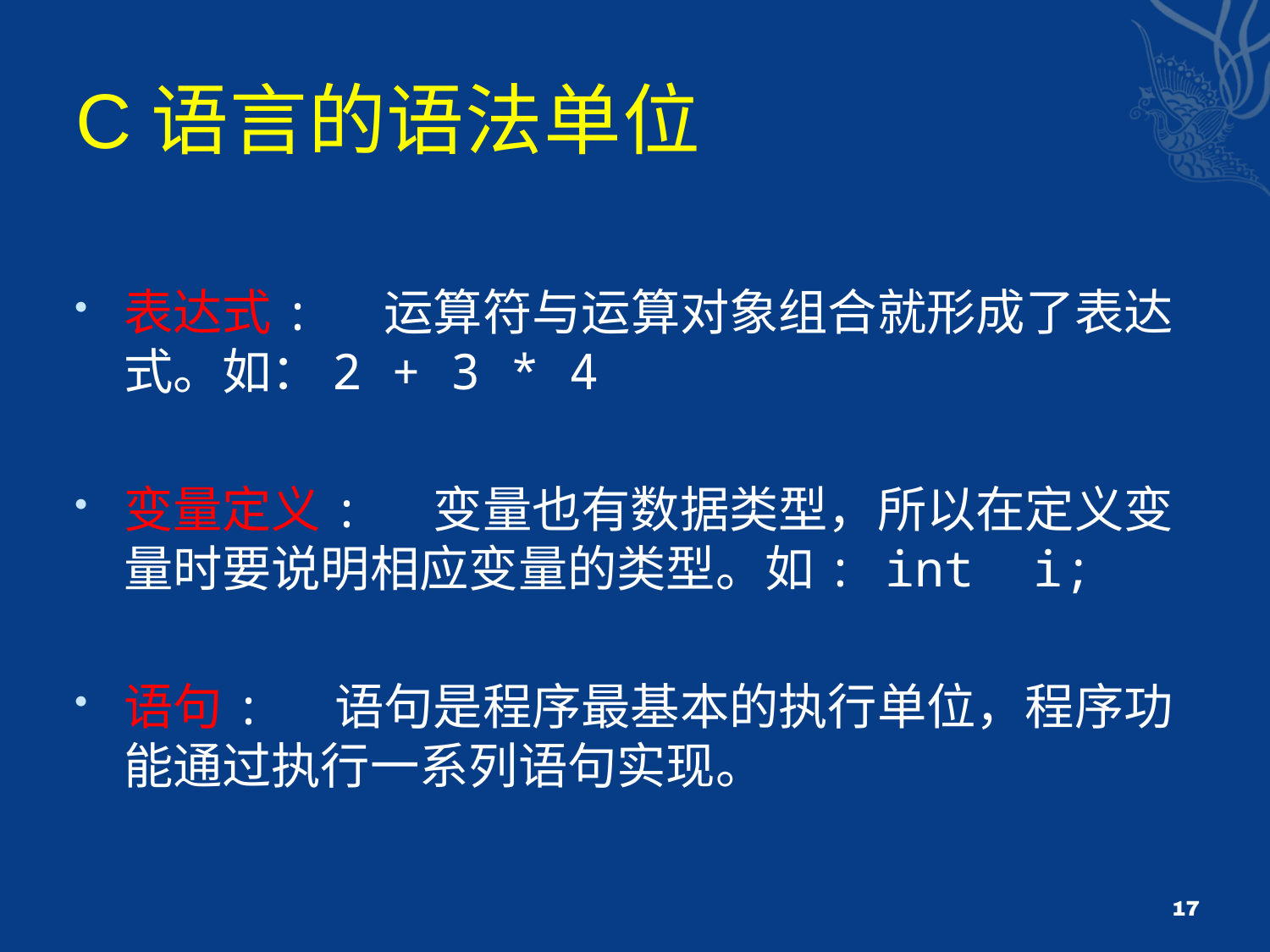

# C语言的语法单位
表达式:  运算符与运算对象组合就形成了表达式。如：2 + 3 * 4

变量定义:  变量也有数据类型，所以在定义变量时要说明相应变量的类型。如: int  i;

语句:  语句是程序最基本的执行单位，程序功能通过执行一系列语句实现。
17